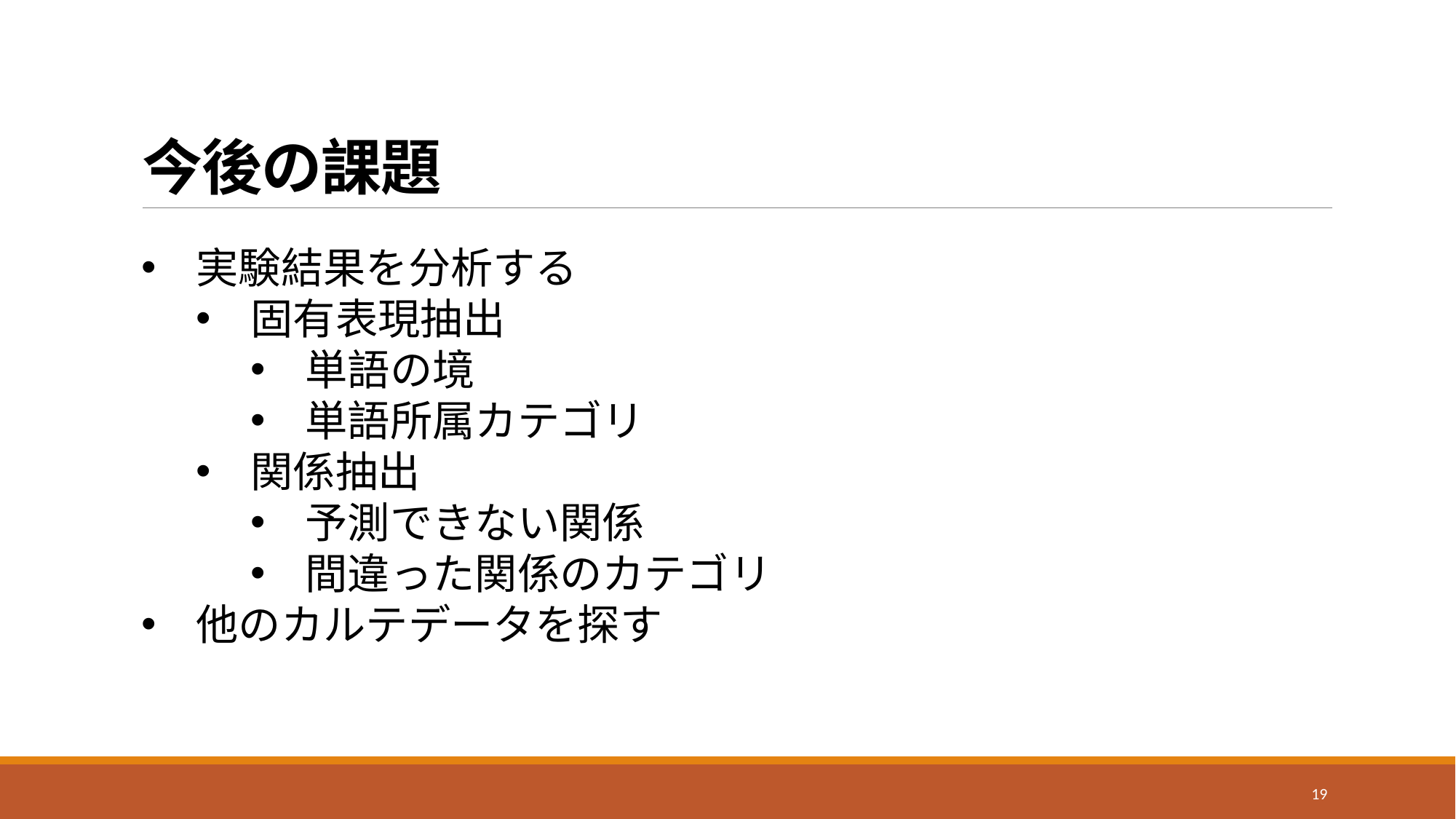

# 今後の課題
実験結果を分析する
固有表現抽出
単語の境
単語所属カテゴリ
関係抽出
予測できない関係
間違った関係のカテゴリ
他のカルテデータを探す
19